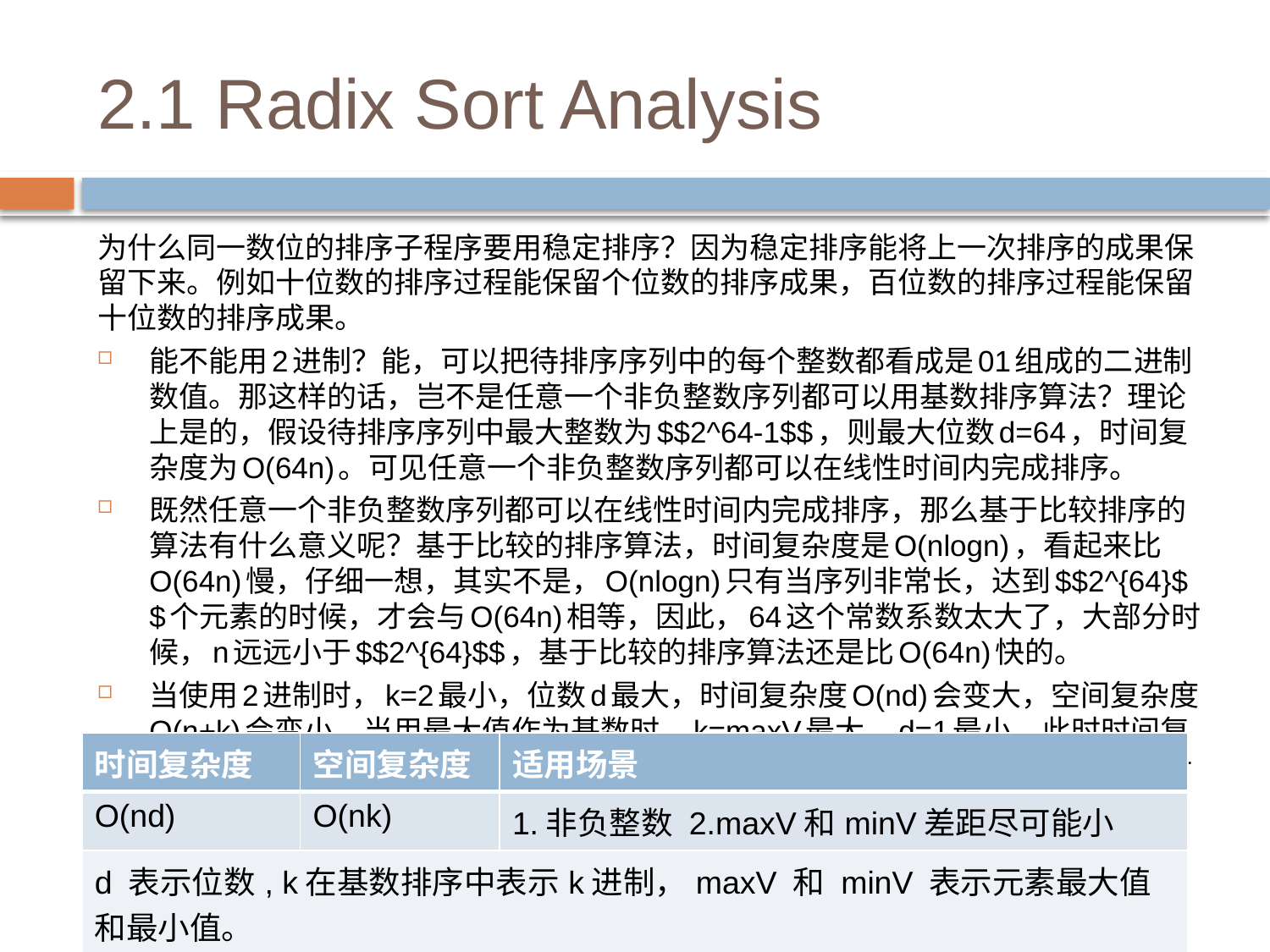

# 2.1 Radix Sort Analysis
为什么同一数位的排序子程序要用稳定排序？因为稳定排序能将上一次排序的成果保留下来。例如十位数的排序过程能保留个位数的排序成果，百位数的排序过程能保留十位数的排序成果。
能不能用2进制？能，可以把待排序序列中的每个整数都看成是01组成的二进制数值。那这样的话，岂不是任意一个非负整数序列都可以用基数排序算法？理论上是的，假设待排序序列中最大整数为$$2^64-1$$，则最大位数d=64，时间复杂度为O(64n)。可见任意一个非负整数序列都可以在线性时间内完成排序。
既然任意一个非负整数序列都可以在线性时间内完成排序，那么基于比较排序的算法有什么意义呢？基于比较的排序算法，时间复杂度是O(nlogn)，看起来比O(64n)慢，仔细一想，其实不是，O(nlogn)只有当序列非常长，达到$$2^{64}$$个元素的时候，才会与O(64n)相等，因此，64这个常数系数太大了，大部分时候，n远远小于$$2^{64}$$，基于比较的排序算法还是比O(64n)快的。
当使用2进制时，k=2最小，位数d最大，时间复杂度O(nd)会变大，空间复杂度O(n+k)会变小。当用最大值作为基数时，k=maxV最大，d=1最小，此时时间复杂度O(nd)变小，但是空间复杂度O(n+k)会急剧增大，此时基数排序退化成了计数排序。
| 时间复杂度 | 空间复杂度 | 适用场景 |
| --- | --- | --- |
| O(nd) | O(nk) | 1.非负整数 2.maxV和minV差距尽可能小 |
| d 表示位数, k在基数排序中表示k进制，maxV 和 minV 表示元素最大值和最小值。 |  |  |